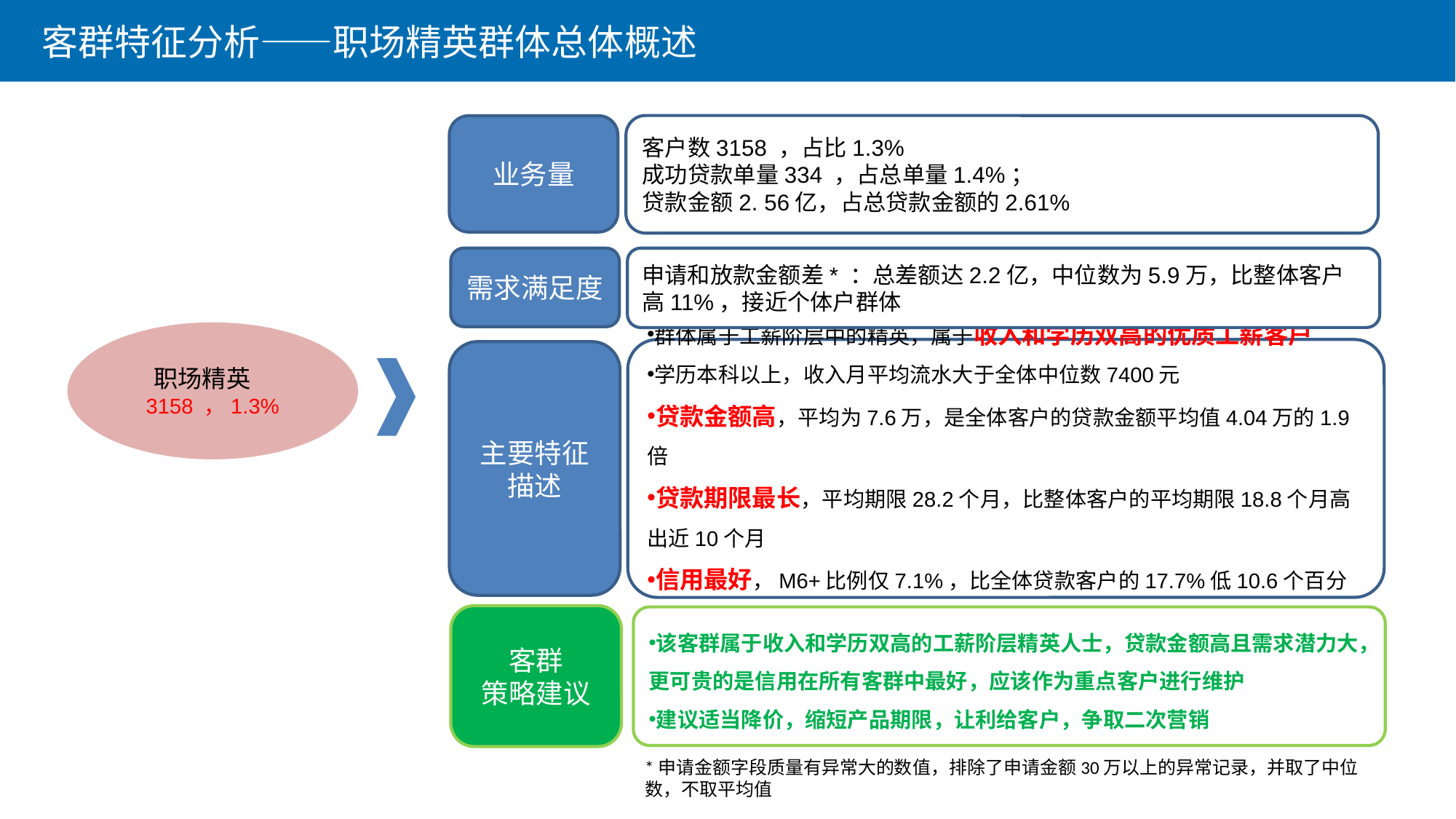

客群特征分析——职场精英群体总体概述
客户数3158 ，占比1.3%
成功贷款单量334 ，占总单量1.4%；
贷款金额2. 56亿，占总贷款金额的2.61%
业务量
需求满足度
申请和放款金额差* ：总差额达2.2亿，中位数为5.9万，比整体客户高11%，接近个体户群体
     职场精英
3158 ，1.3%
群体属于工薪阶层中的精英，属于收入和学历双高的优质工薪客户
学历本科以上，收入月平均流水大于全体中位数7400元
贷款金额高，平均为7.6万，是全体客户的贷款金额平均值4.04万的1.9倍
贷款期限最长，平均期限28.2个月，比整体客户的平均期限18.8个月高出近10个月
信用最好，M6+比例仅7.1%，比全体贷款客户的17.7%低10.6个百分点
主要特征描述

客群
策略建议
该客群属于收入和学历双高的工薪阶层精英人士，贷款金额高且需求潜力大，更可贵的是信用在所有客群中最好，应该作为重点客户进行维护
建议适当降价，缩短产品期限，让利给客户，争取二次营销
*申请金额字段质量有异常大的数值，排除了申请金额30万以上的异常记录，并取了中位数，不取平均值